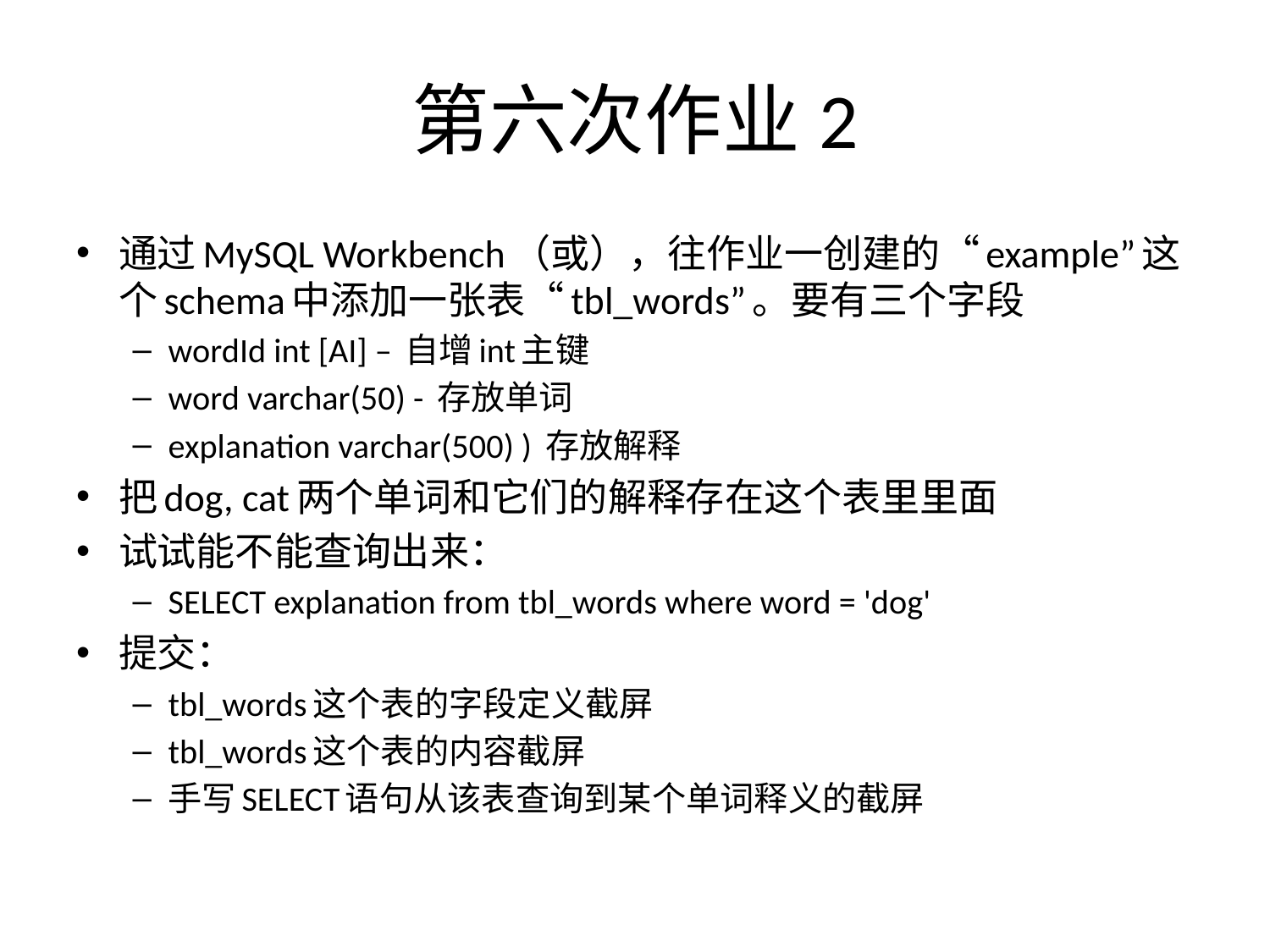

# 第六次作业2
通过MySQL Workbench（或），往作业一创建的“example”这个schema中添加一张表“tbl_words”。要有三个字段
wordId int [AI] – 自增int主键
word varchar(50) - 存放单词
explanation varchar(500) ) 存放解释
把dog, cat两个单词和它们的解释存在这个表里里面
试试能不能查询出来：
SELECT explanation from tbl_words where word = 'dog'
提交：
tbl_words这个表的字段定义截屏
tbl_words这个表的内容截屏
手写SELECT语句从该表查询到某个单词释义的截屏